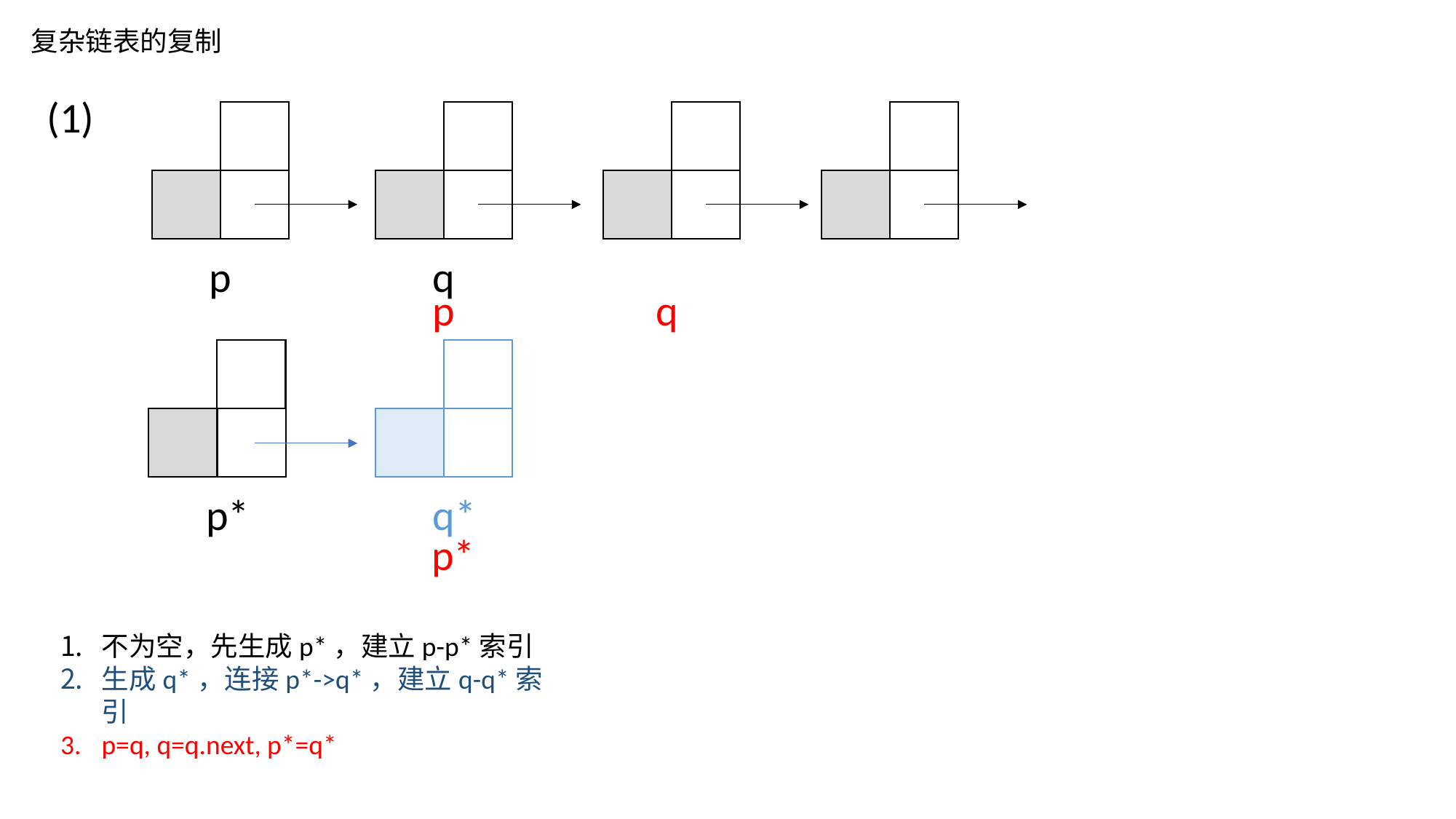

复杂链表的复制
(1)

p
q
p
q

p*
q*
p*
不为空，先生成p*，建立p-p*索引
生成q*，连接p*->q*，建立q-q*索引
p=q, q=q.next, p*=q*